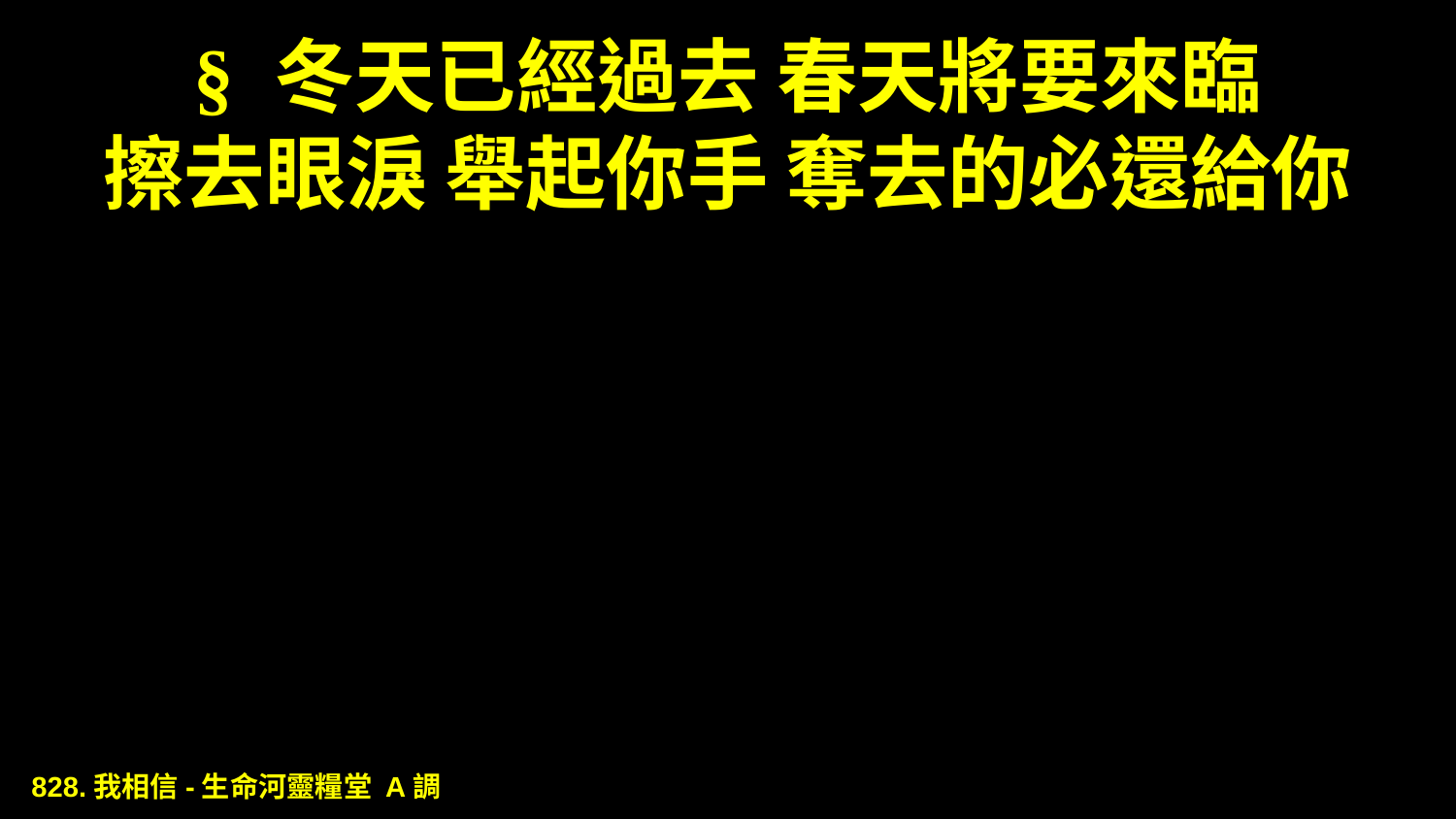

# § 冬天已經過去 春天將要來臨 擦去眼淚 舉起你手 奪去的必還給你
828.我相信-生命河靈糧堂 A調